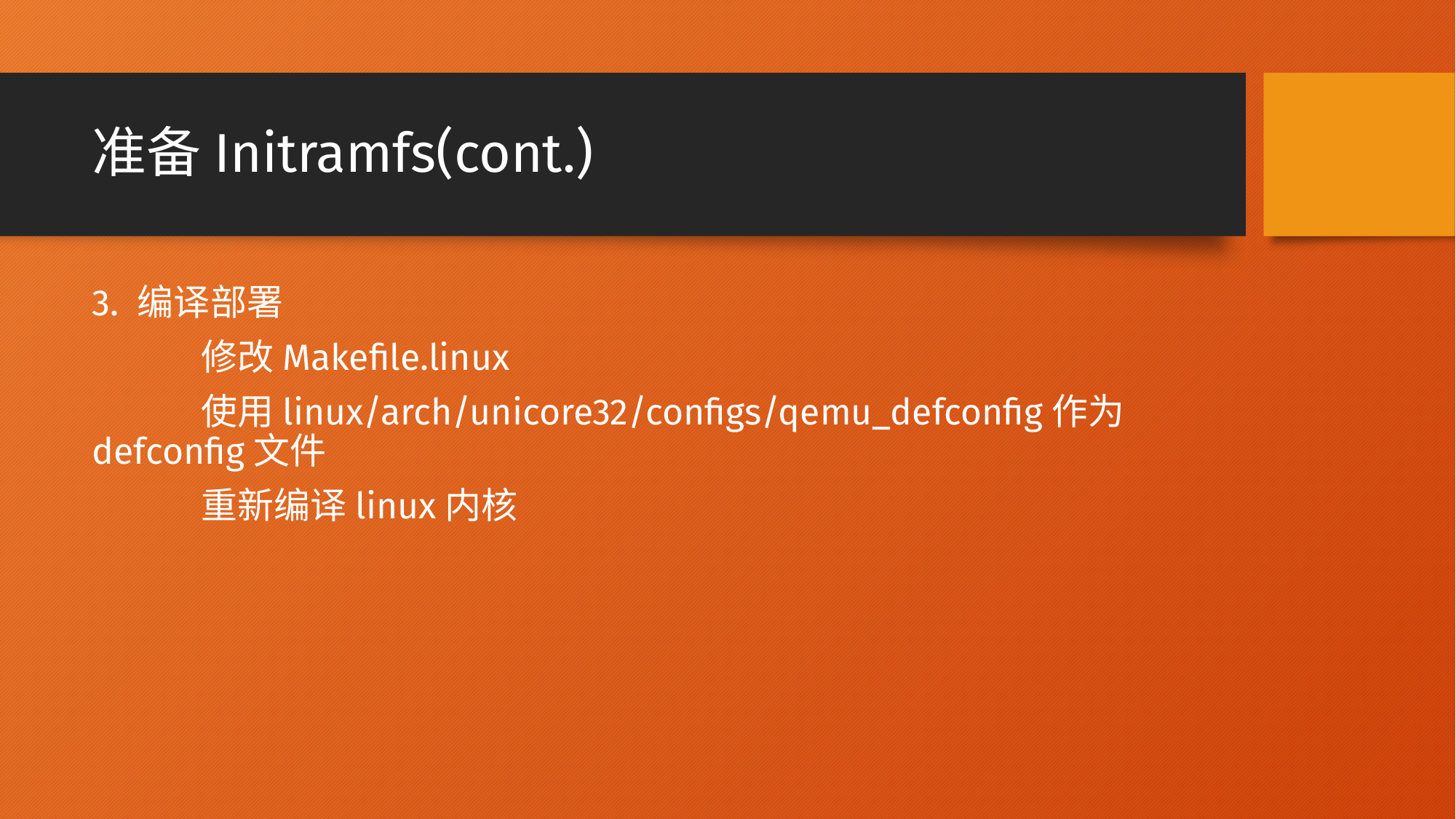

# 准备Initramfs(cont.)
3. 编译部署
	修改Makefile.linux
	使用linux/arch/unicore32/configs/qemu_defconfig作为defconfig文件
	重新编译linux内核